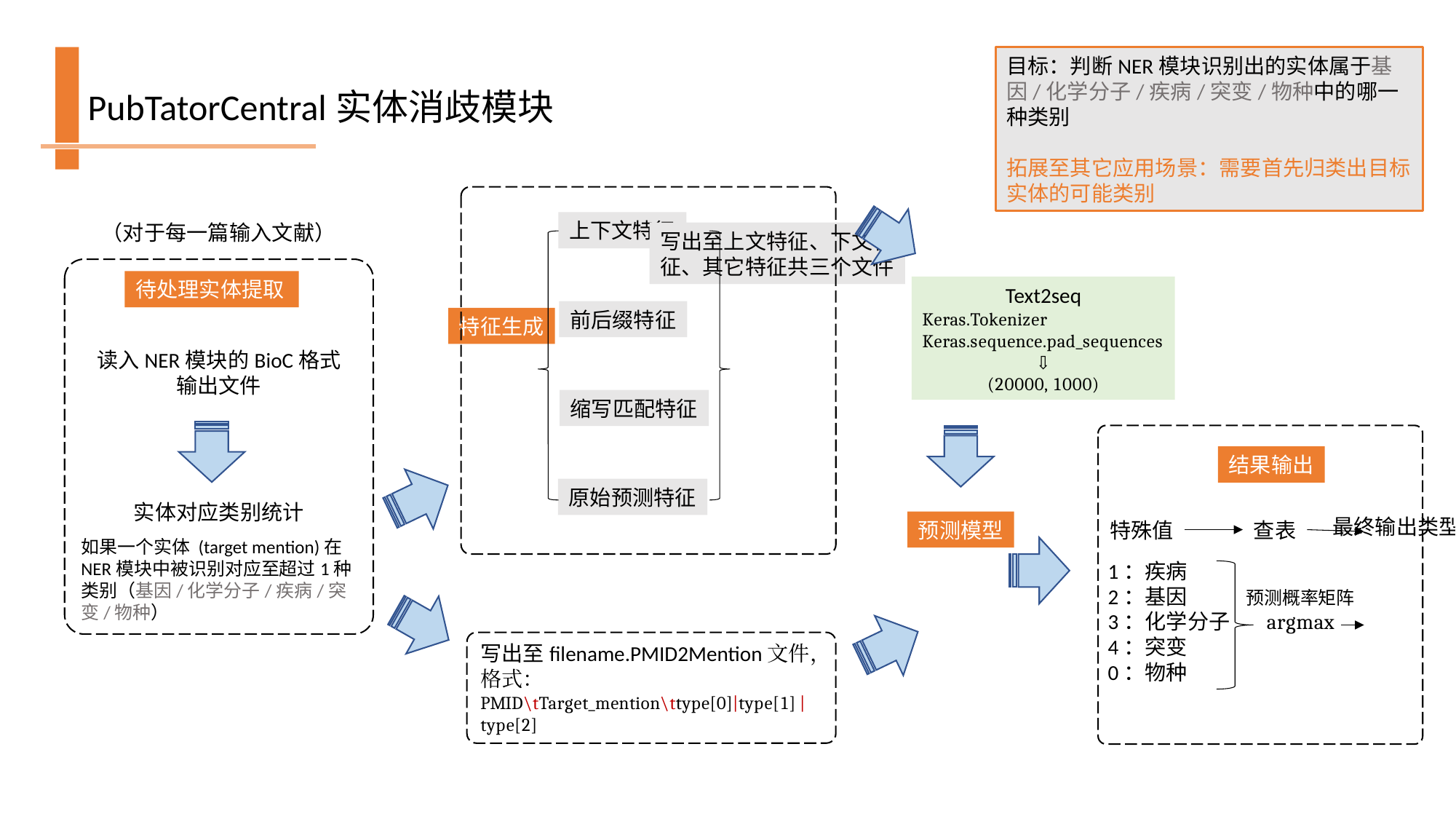

目标：判断NER模块识别出的实体属于基因/化学分子/疾病/突变/物种中的哪一种类别

拓展至其它应用场景：需要首先归类出目标实体的可能类别
PubTatorCentral实体消歧模块

上下文特征
写出至上文特征、下文特
征、其它特征共三个文件

前后缀特征
特征生成
缩写匹配特征
原始预测特征

（对于每一篇输入文献）

读入NER模块的BioC格式
输出文件

实体对应类别统计

如果一个实体 (target mention)在NER模块中被识别对应至超过1种类别（基因/化学分子/疾病/突变/物种）
待处理实体提取
Text2seq
Keras.Tokenizer
Keras.sequence.pad_sequences
⇩
(20000, 1000)

结果输出
最终输出类型
查表
特殊值
1：疾病
2：基因
3：化学分子
4：突变
0：物种

预测概率矩阵
argmax

预测模型

写出至filename.PMID2Mention文件，格式：
PMID\tTarget_mention\ttype[0]|type[1] |type[2]